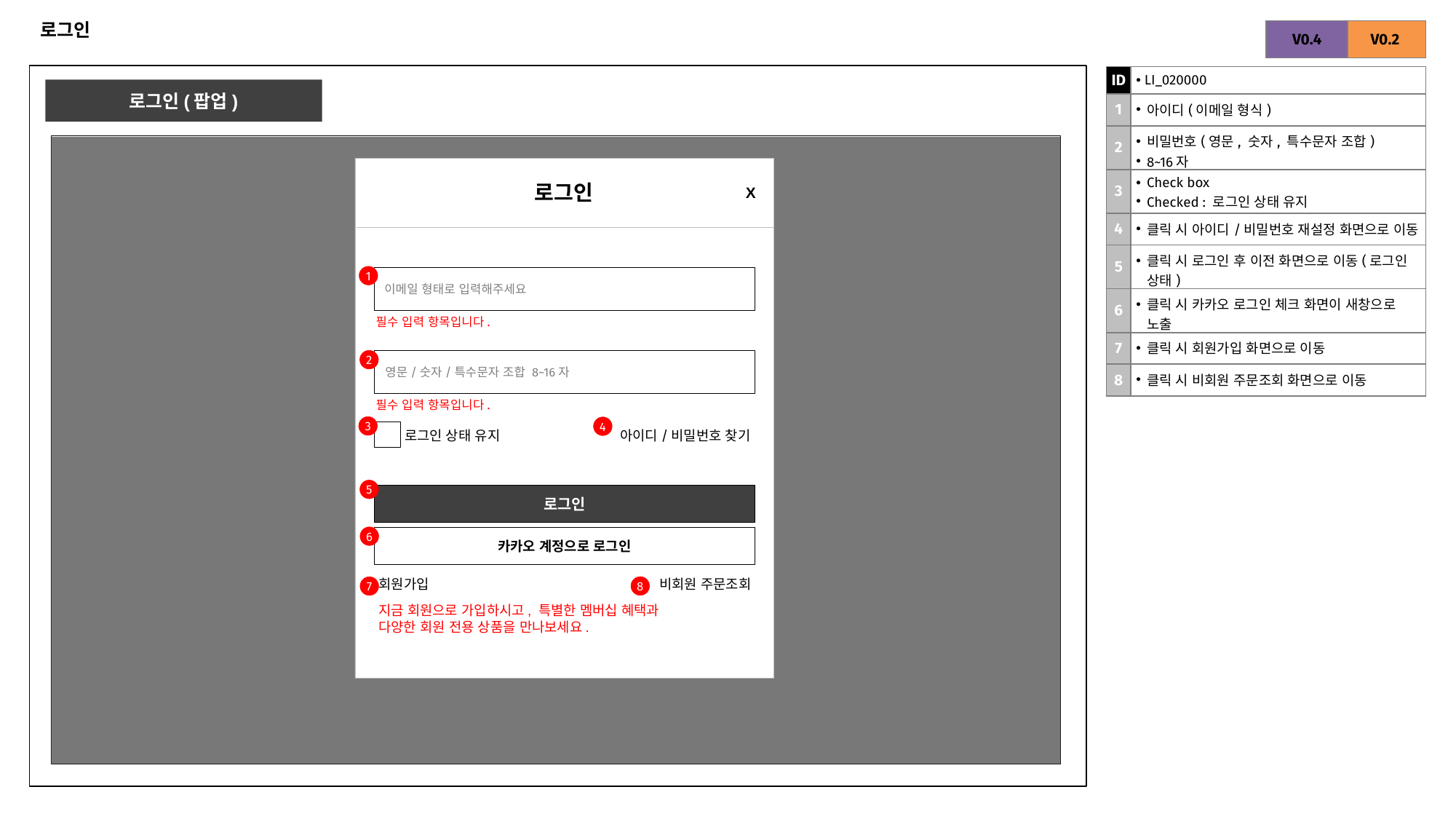

# 로그인
| V0.4 |
| --- |
| V0.2 |
| --- |

| ID | LI\_020000 |
| --- | --- |
| 1 | 아이디(이메일 형식) |
| 2 | 비밀번호(영문, 숫자, 특수문자 조합) 8~16자 |
| 3 | Check box Checked : 로그인 상태 유지 |
| 4 | 클릭 시 아이디/비밀번호 재설정 화면으로 이동 |
| 5 | 클릭 시 로그인 후 이전 화면으로 이동(로그인 상태) |
| 6 | 클릭 시 카카오 로그인 체크 화면이 새창으로 노출 |
| 7 | 클릭 시 회원가입 화면으로 이동 |
| 8 | 클릭 시 비회원 주문조회 화면으로 이동 |
로그인(팝업)
Body

로그인
X
 이메일 형태로 입력해주세요
필수 입력 항목입니다.
 영문/숫자/특수문자 조합 8~16자
필수 입력 항목입니다.

로그인 상태 유지
아이디/비밀번호 찾기
로그인
카카오 계정으로 로그인
회원가입
비회원 주문조회
지금 회원으로 가입하시고, 특별한 멤버십 혜택과
다양한 회원 전용 상품을 만나보세요.
1
1164px
2
3
4
5
6
8
7